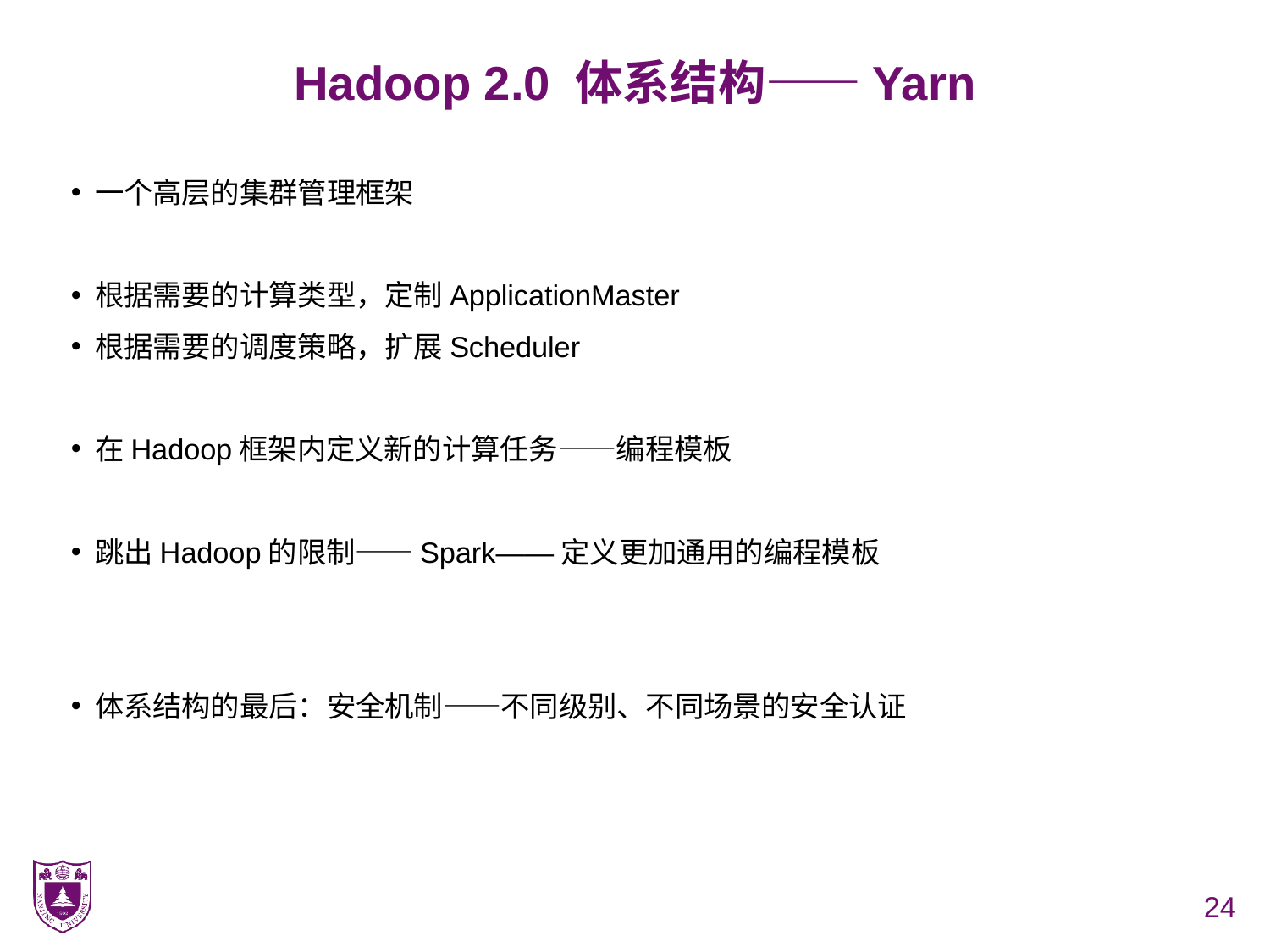

# Hadoop 2.0 体系结构——Yarn
一个高层的集群管理框架

根据需要的计算类型，定制ApplicationMaster
根据需要的调度策略，扩展Scheduler

在Hadoop框架内定义新的计算任务——编程模板

跳出Hadoop的限制——Spark——定义更加通用的编程模板

体系结构的最后：安全机制——不同级别、不同场景的安全认证
24